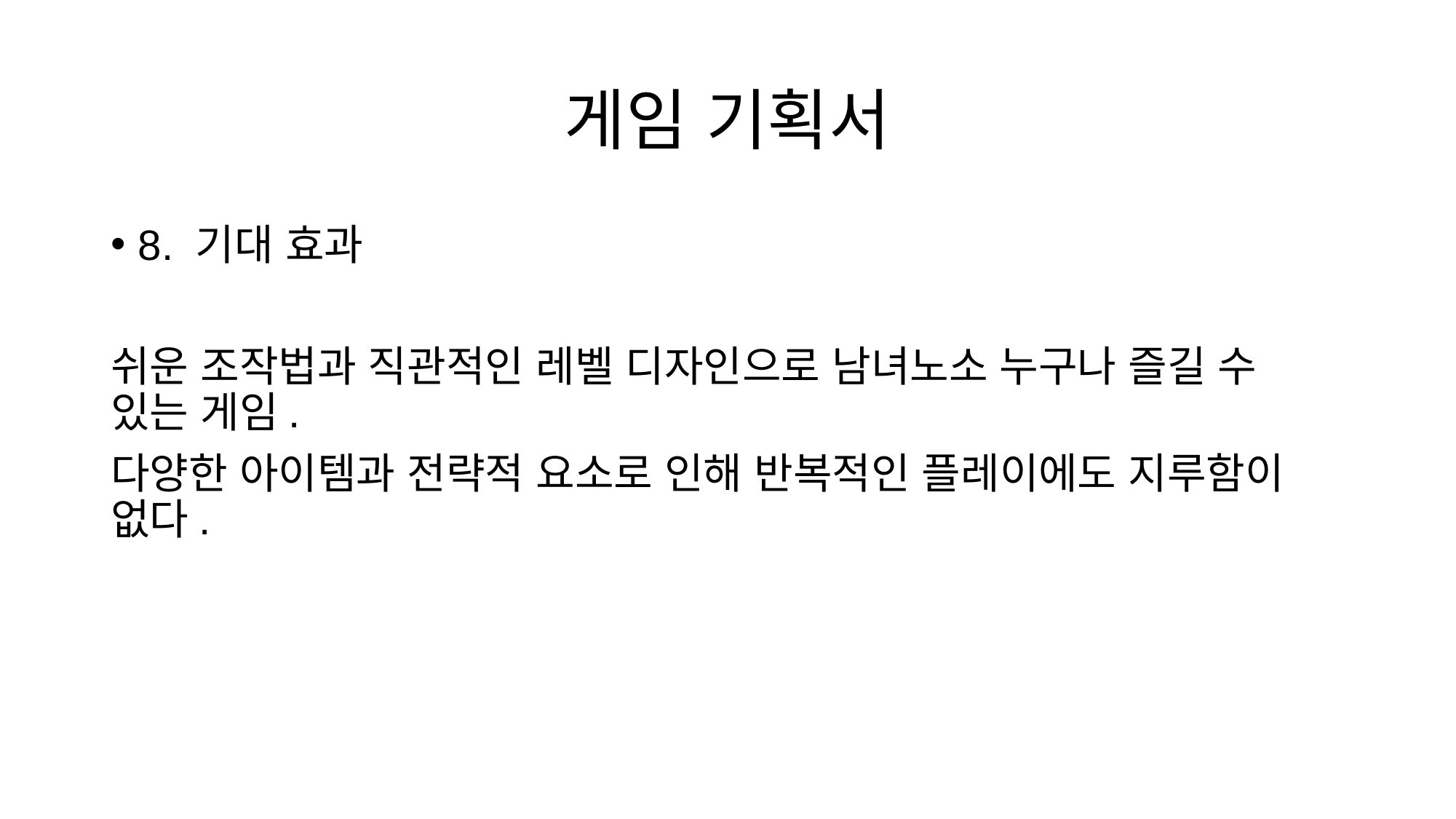

# 게임 기획서
8. 기대 효과

쉬운 조작법과 직관적인 레벨 디자인으로 남녀노소 누구나 즐길 수 있는 게임.
다양한 아이템과 전략적 요소로 인해 반복적인 플레이에도 지루함이 없다.